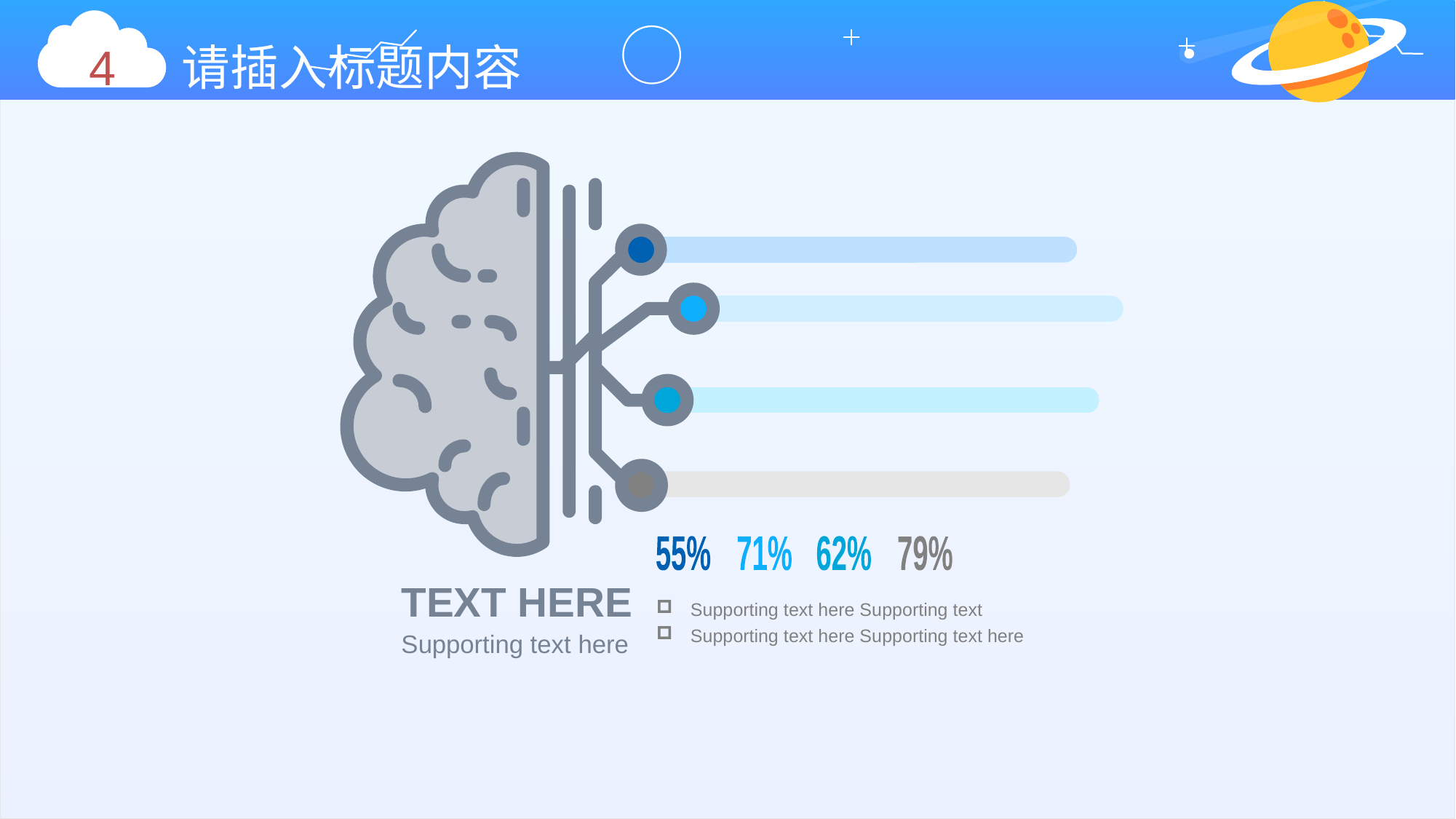

4    请插入标题内容

55%
71%
62%
79%
TEXT HERE
Supporting text here Supporting text
Supporting text here Supporting text here
Supporting text here